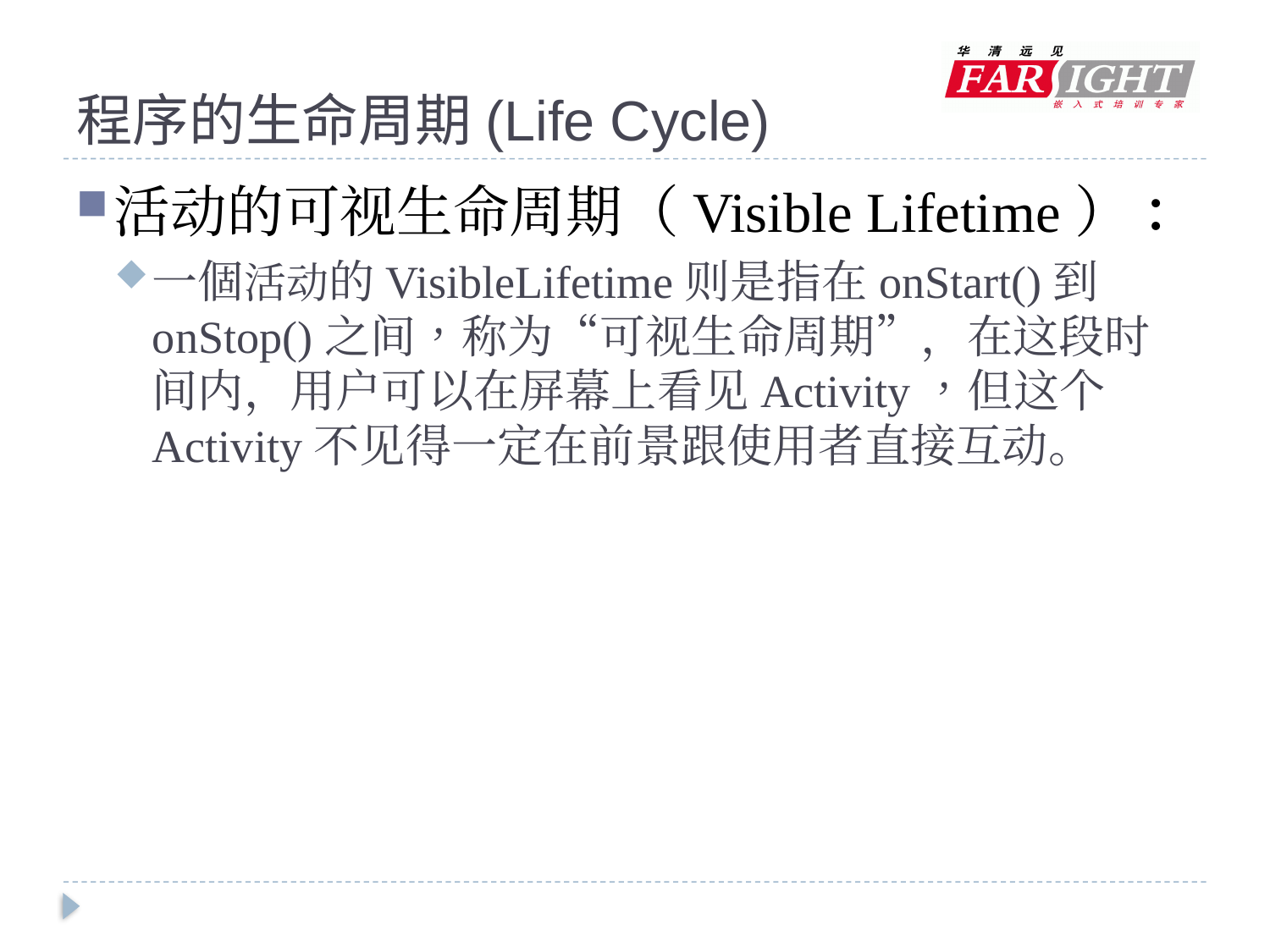

# 程序的生命周期(Life Cycle)
活动的可视生命周期（Visible Lifetime）：
一個活动的VisibleLifetime则是指在onStart()到onStop()之间，称为“可视生命周期”，在这段时间内，用户可以在屏幕上看见Activity，但这个Activity不见得一定在前景跟使用者直接互动。